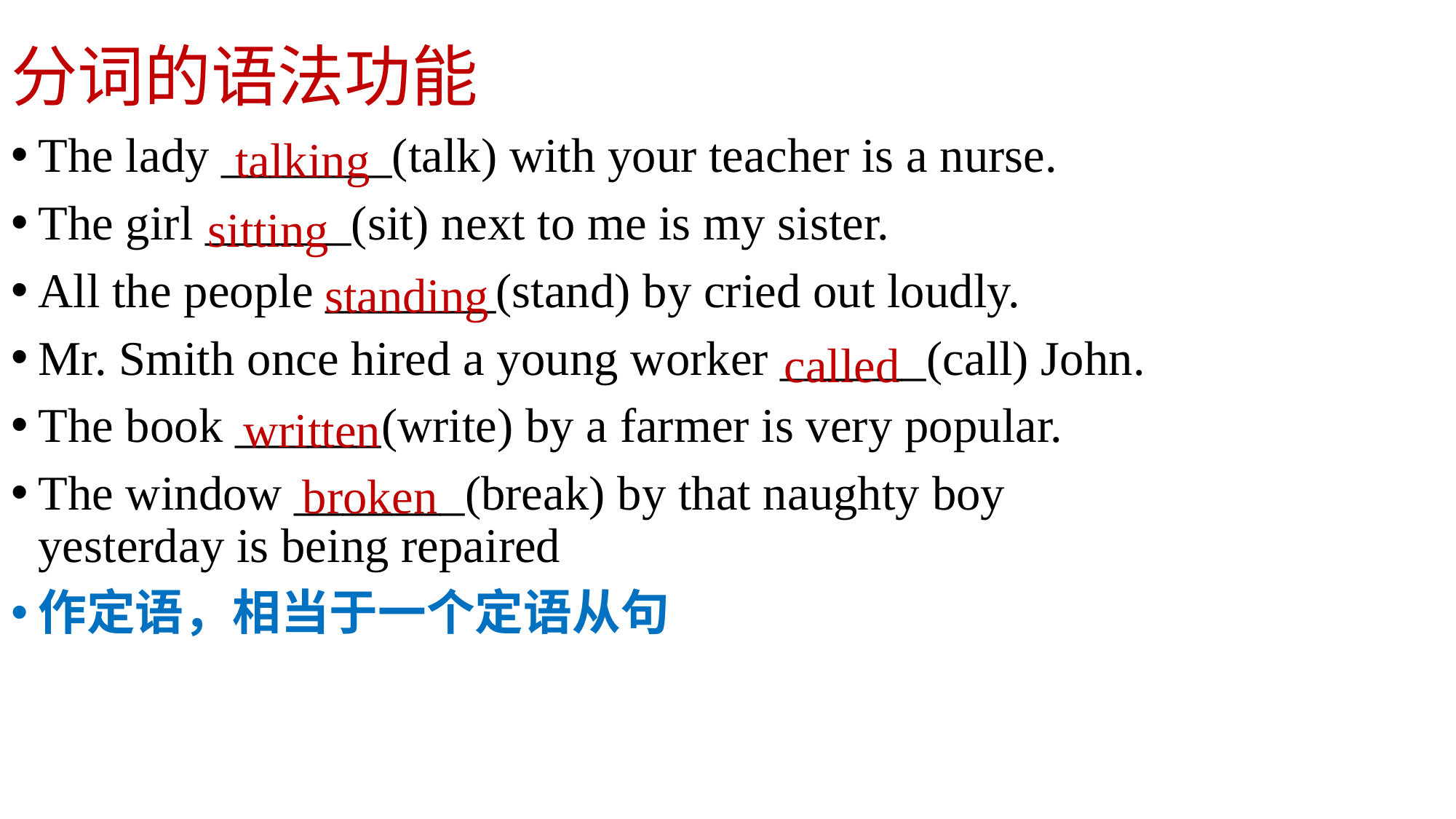

# 分词的语法功能
talking
The lady _______(talk) with your teacher is a nurse.
The girl ______(sit) next to me is my sister.
All the people _______(stand) by cried out loudly.
Mr. Smith once hired a young worker ______(call) John.
The book ______(write) by a farmer is very popular.
The window _______(break) by that naughty boy yesterday is being repaired
作定语，相当于一个定语从句

sitting
standing
called
written
broken